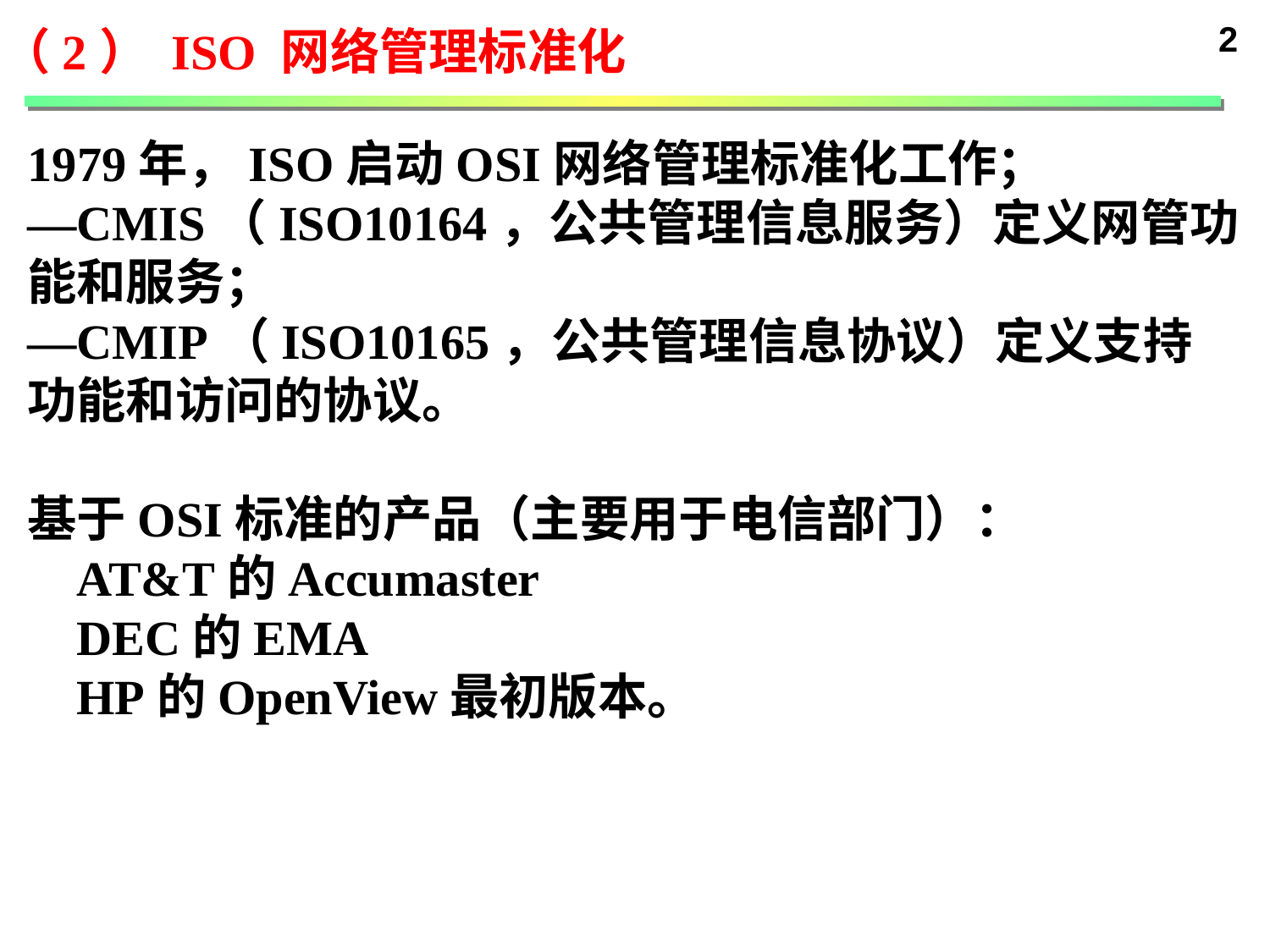

2
（2） ISO 网络管理标准化

1979年，ISO启动OSI网络管理标准化工作；
—CMIS（ISO10164，公共管理信息服务）定义网管功能和服务；
—CMIP（ISO10165，公共管理信息协议）定义支持功能和访问的协议。

基于OSI标准的产品（主要用于电信部门）：
    AT&T的Accumaster
    DEC的EMA
    HP的OpenView最初版本。